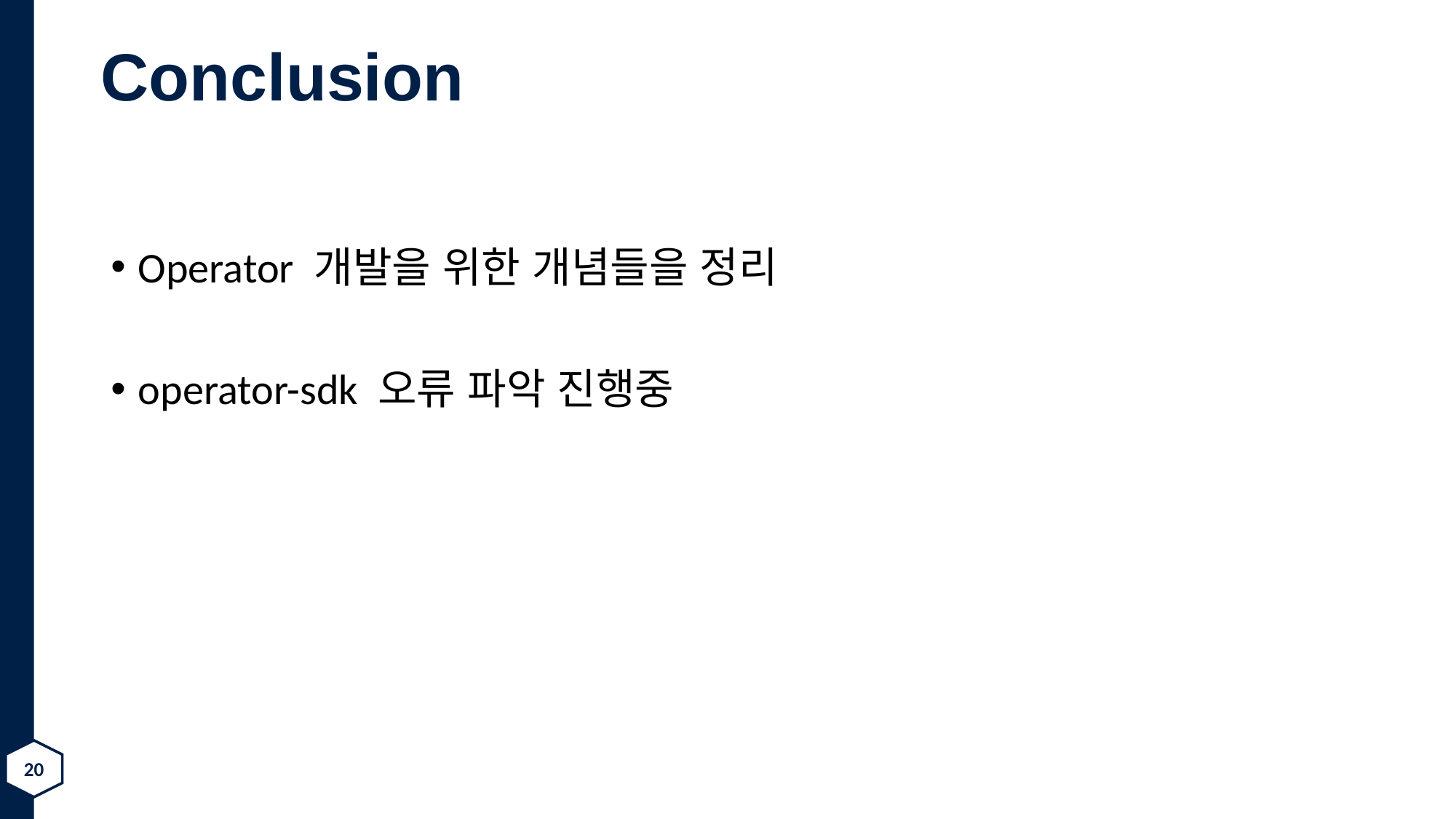

# Conclusion
Operator 개발을 위한 개념들을 정리

operator-sdk 오류 파악 진행중